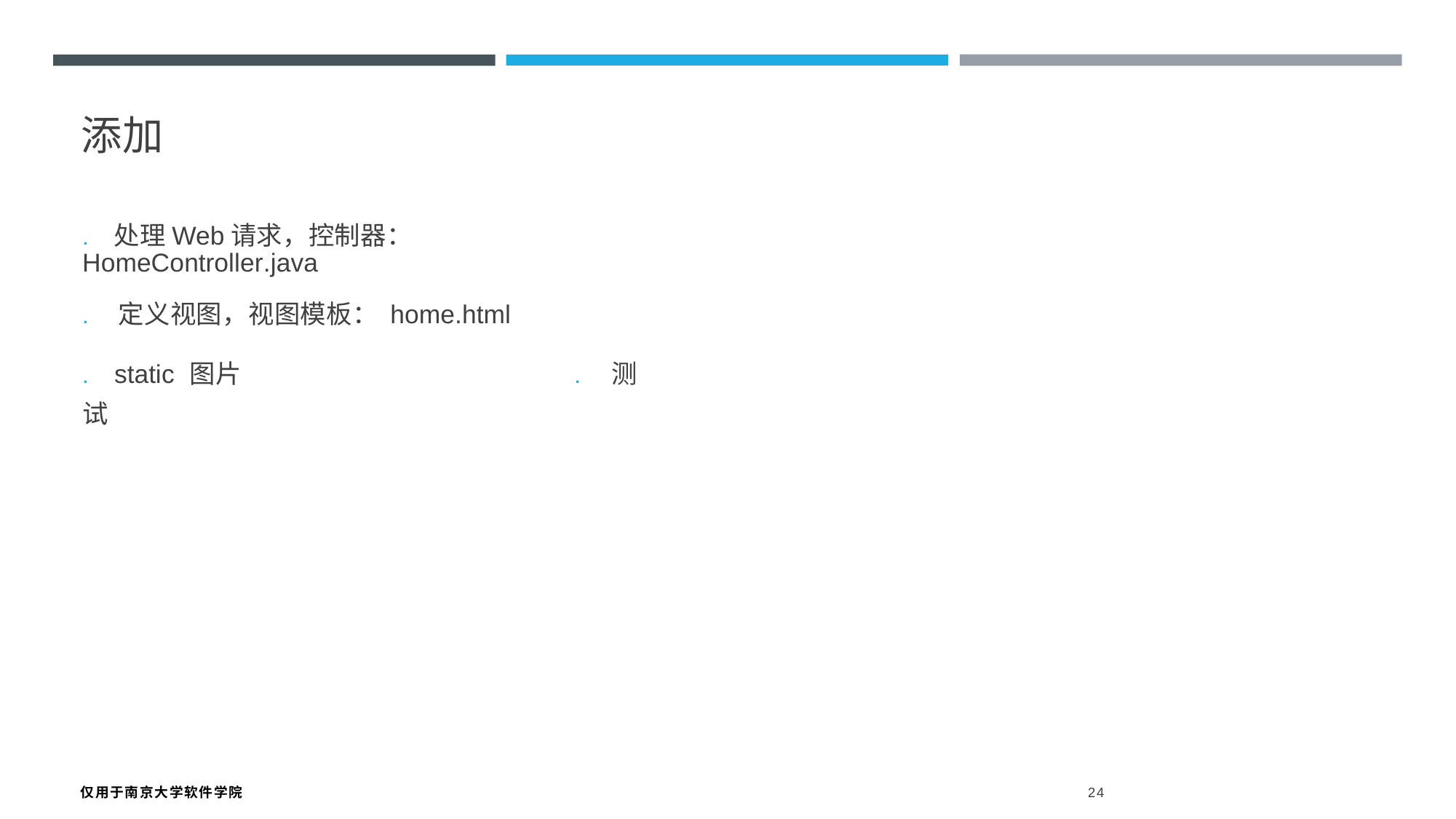

添加

.   处理Web请求，控制器： HomeController.java
.   定义视图，视图模板： home.html

.   static 图片                                                        .   测试

仅用于南京大学软件学院                                                                                                                                                                                                                                                                                24